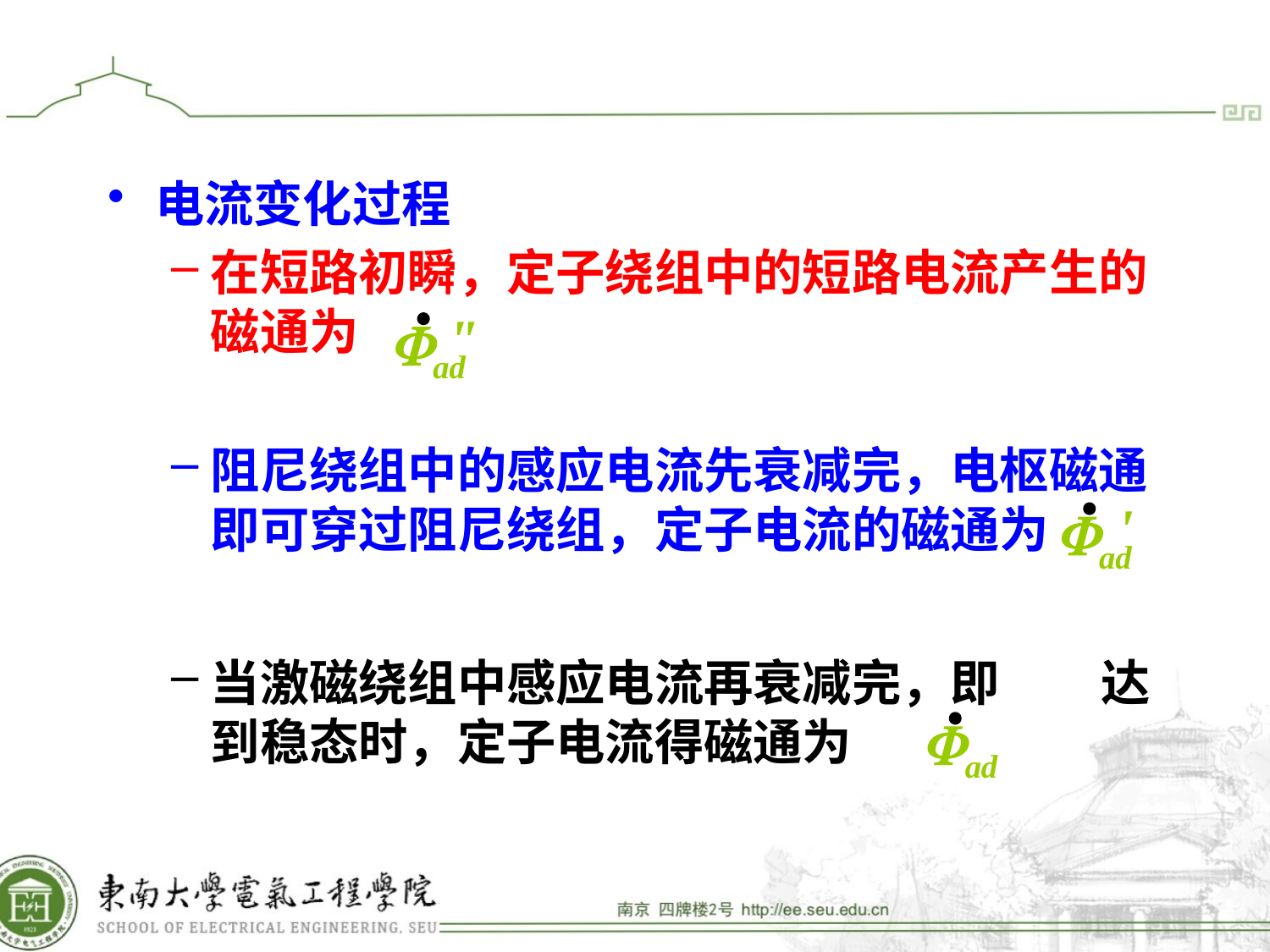

电流变化过程
在短路初瞬，定子绕组中的短路电流产生的磁通为

阻尼绕组中的感应电流先衰减完，电枢磁通即可穿过阻尼绕组，定子电流的磁通为

当激磁绕组中感应电流再衰减完，即         达到稳态时，定子电流得磁通为
"
Φad

'
Φad

Φad